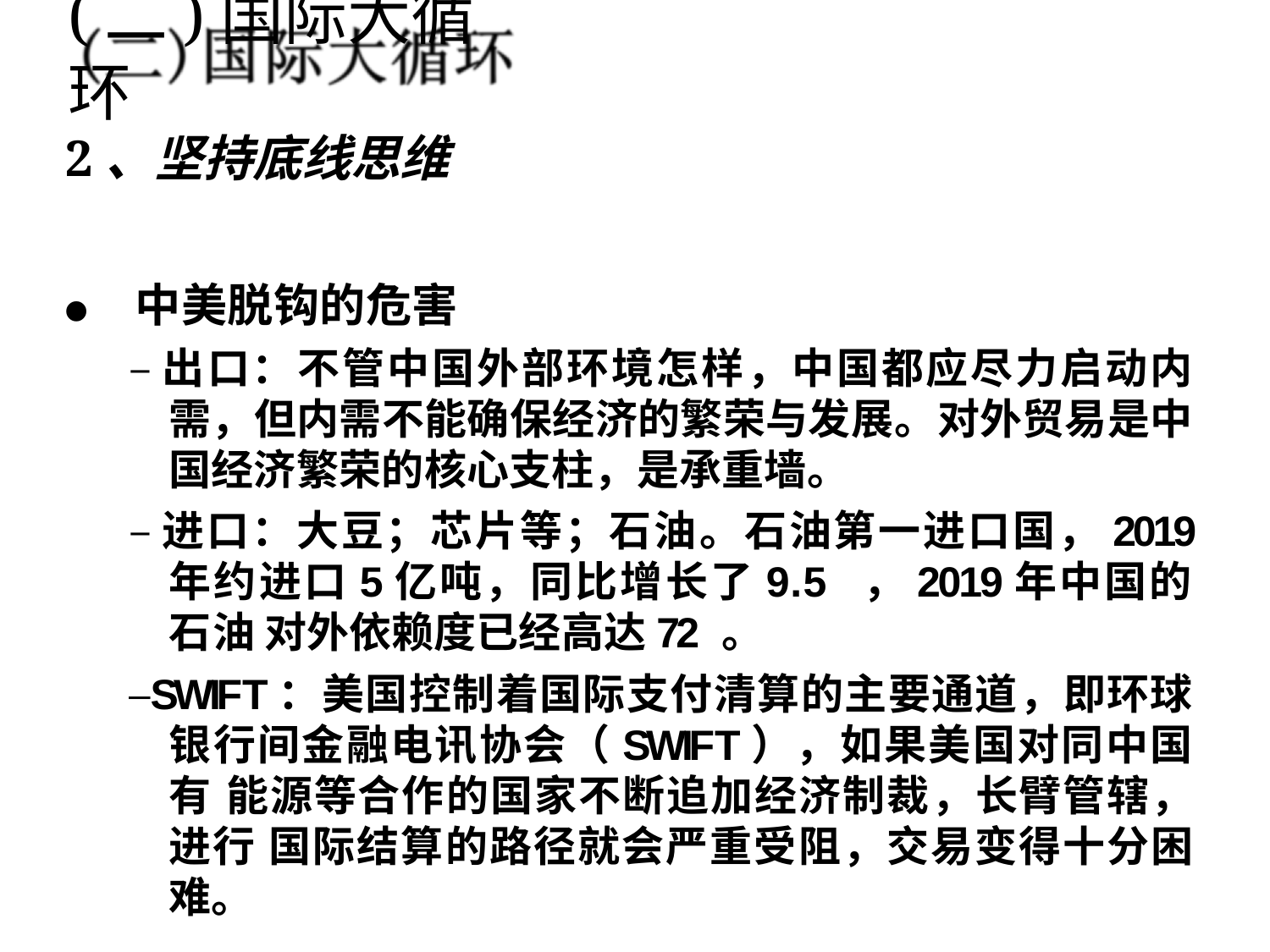

# (二)国际大循环
2、坚持底线思维

⚫ 中美脱钩的危害
–出口：不管中国外部环境怎样，中国都应尽力启动内 需，但内需不能确保经济的繁荣与发展。对外贸易是中 国经济繁荣的核心支柱，是承重墙。
–进口：大豆；芯片等；石油。石油第一进口国，2019 年约进口5亿吨，同比增长了9.5 ，2019年中国的石油 对外依赖度已经高达72 。
–SWIFT：美国控制着国际支付清算的主要通道，即环球 银行间金融电讯协会（SWIFT），如果美国对同中国有 能源等合作的国家不断追加经济制裁，长臂管辖，进行 国际结算的路径就会严重受阻，交易变得十分困难。